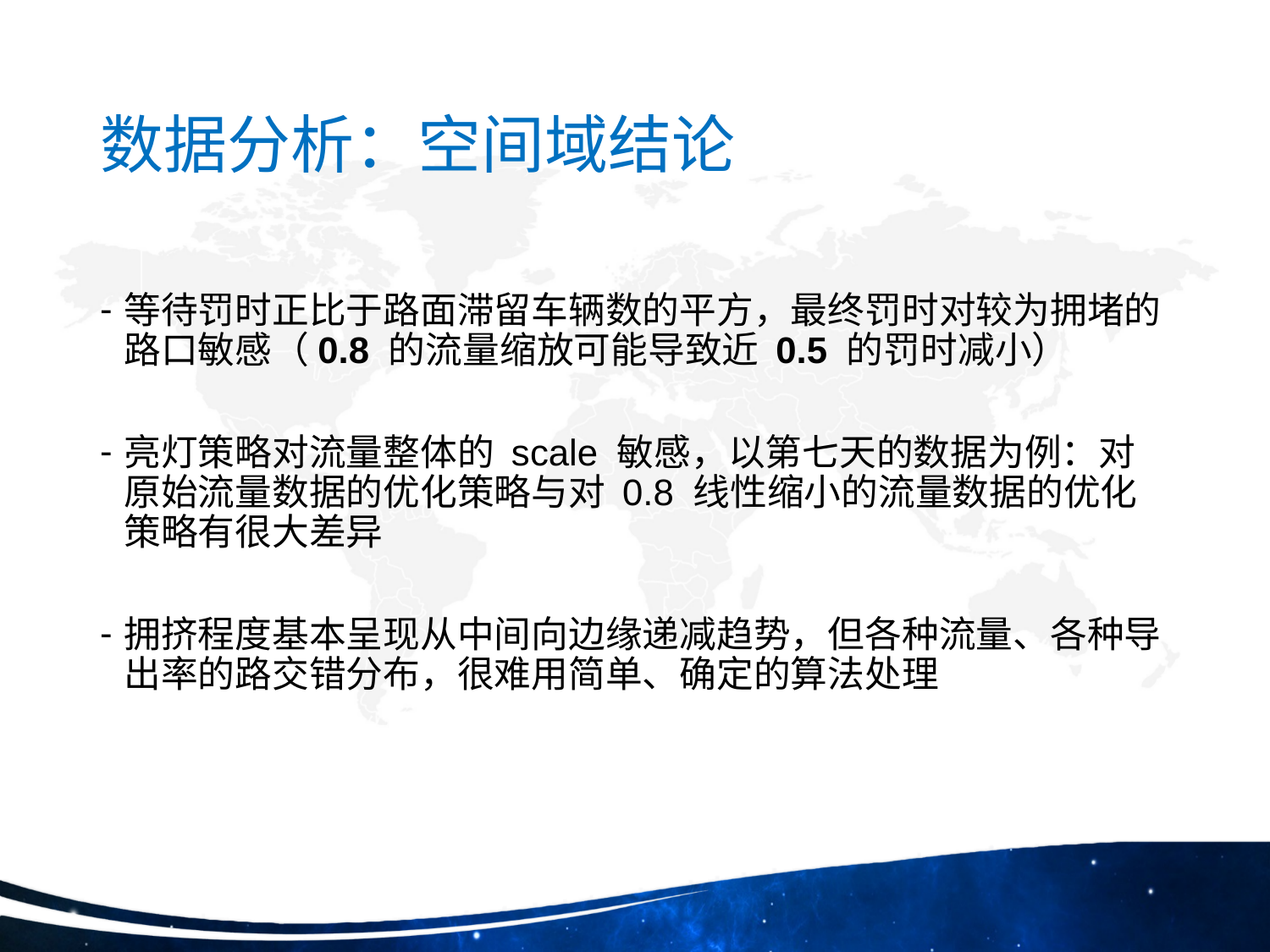

# 数据分析：空间域结论
等待罚时正比于路面滞留车辆数的平方，最终罚时对较为拥堵的路口敏感（0.8 的流量缩放可能导致近 0.5 的罚时减小）

亮灯策略对流量整体的 scale 敏感，以第七天的数据为例：对原始流量数据的优化策略与对 0.8 线性缩小的流量数据的优化策略有很大差异

拥挤程度基本呈现从中间向边缘递减趋势，但各种流量、各种导出率的路交错分布，很难用简单、确定的算法处理